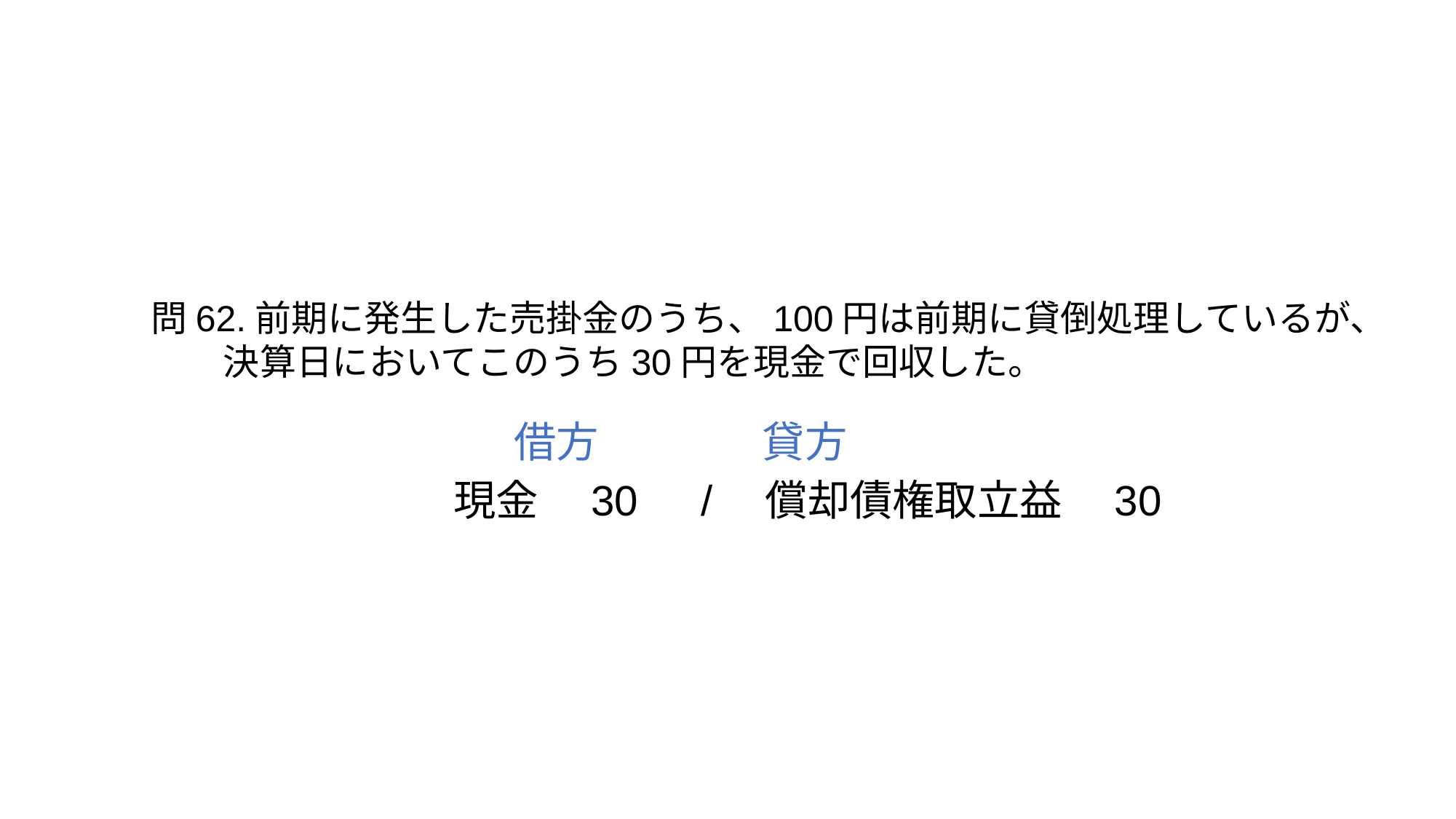

問62.前期に発生した売掛金のうち、100円は前期に貸倒処理しているが、
　　決算日においてこのうち30円を現金で回収した。
借方
貸方
現金　30　/　償却債権取立益　30